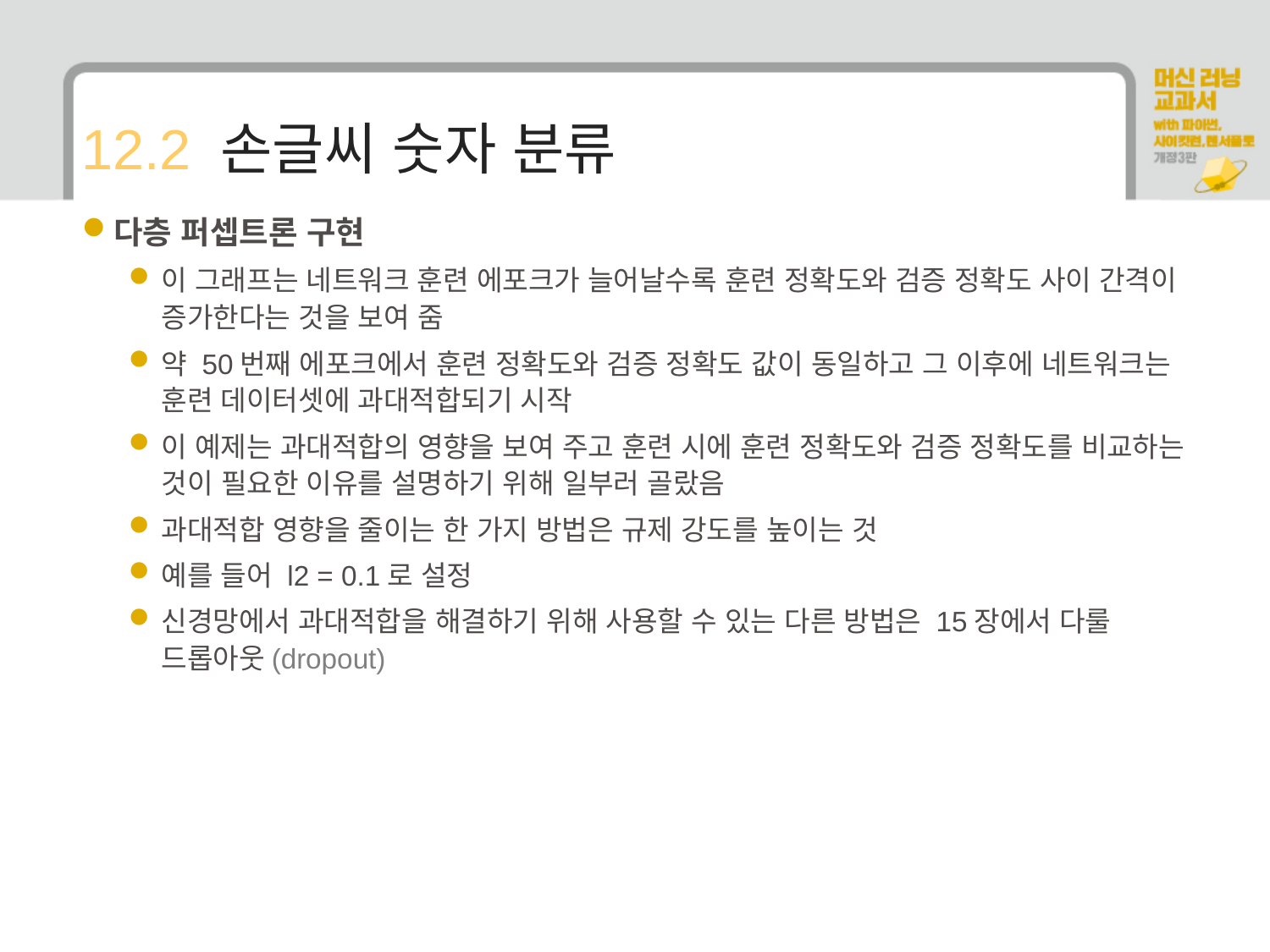

# 12.2 손글씨 숫자 분류
다층 퍼셉트론 구현
이 그래프는 네트워크 훈련 에포크가 늘어날수록 훈련 정확도와 검증 정확도 사이 간격이 증가한다는 것을 보여 줌
약 50번째 에포크에서 훈련 정확도와 검증 정확도 값이 동일하고 그 이후에 네트워크는 훈련 데이터셋에 과대적합되기 시작
이 예제는 과대적합의 영향을 보여 주고 훈련 시에 훈련 정확도와 검증 정확도를 비교하는 것이 필요한 이유를 설명하기 위해 일부러 골랐음
과대적합 영향을 줄이는 한 가지 방법은 규제 강도를 높이는 것
예를 들어 l2 = 0.1로 설정
신경망에서 과대적합을 해결하기 위해 사용할 수 있는 다른 방법은 15장에서 다룰 드롭아웃(dropout)